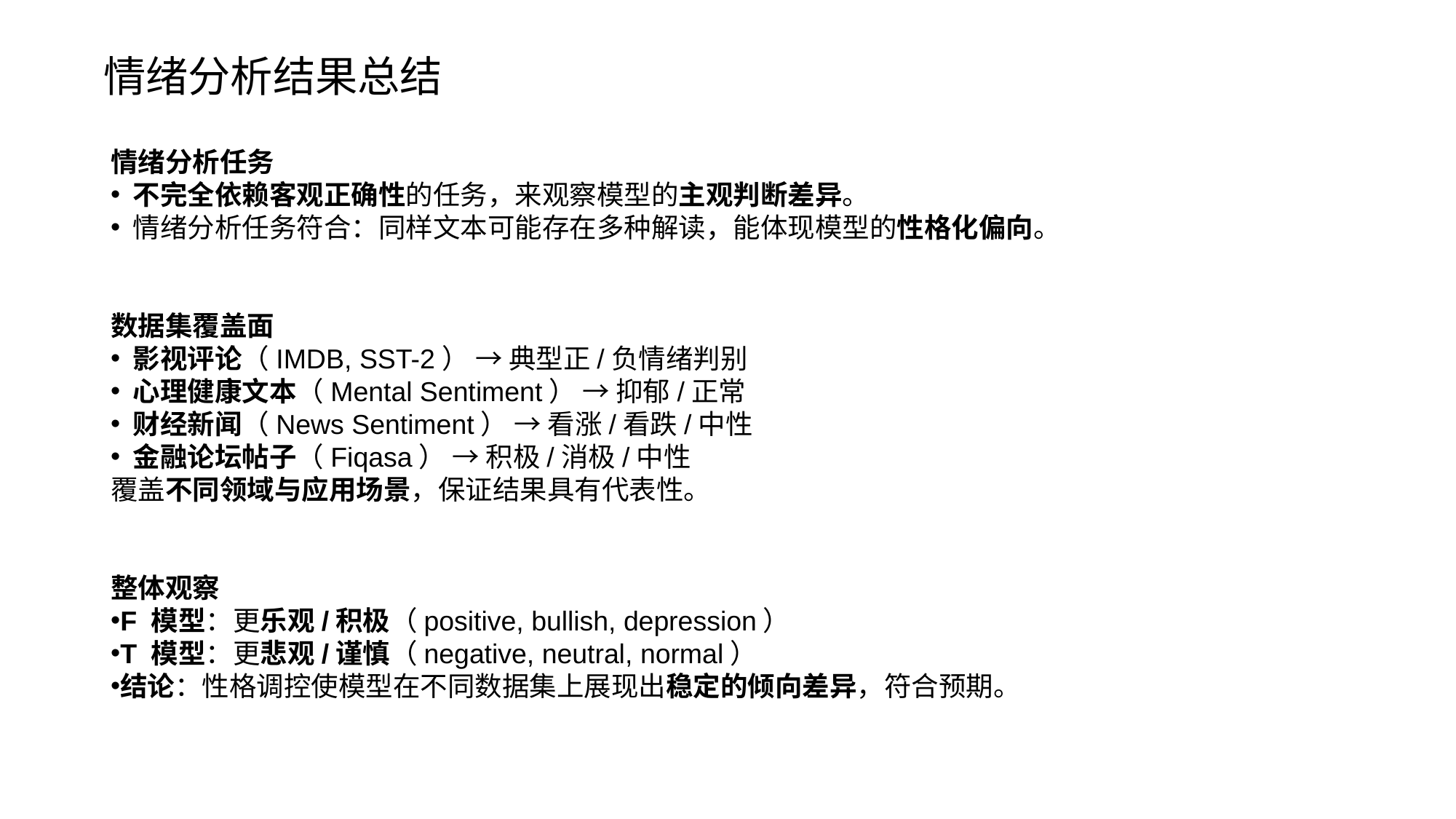

# 情绪分析结果总结
情绪分析任务
 不完全依赖客观正确性的任务，来观察模型的主观判断差异。
 情绪分析任务符合：同样文本可能存在多种解读，能体现模型的性格化偏向。

数据集覆盖面
 影视评论（IMDB, SST-2） → 典型正/负情绪判别
 心理健康文本（Mental Sentiment） → 抑郁/正常
 财经新闻（News Sentiment） → 看涨/看跌/中性
 金融论坛帖子（Fiqasa） → 积极/消极/中性
覆盖不同领域与应用场景，保证结果具有代表性。

整体观察
F 模型：更乐观/积极（positive, bullish, depression）
T 模型：更悲观/谨慎（negative, neutral, normal）
结论：性格调控使模型在不同数据集上展现出稳定的倾向差异，符合预期。